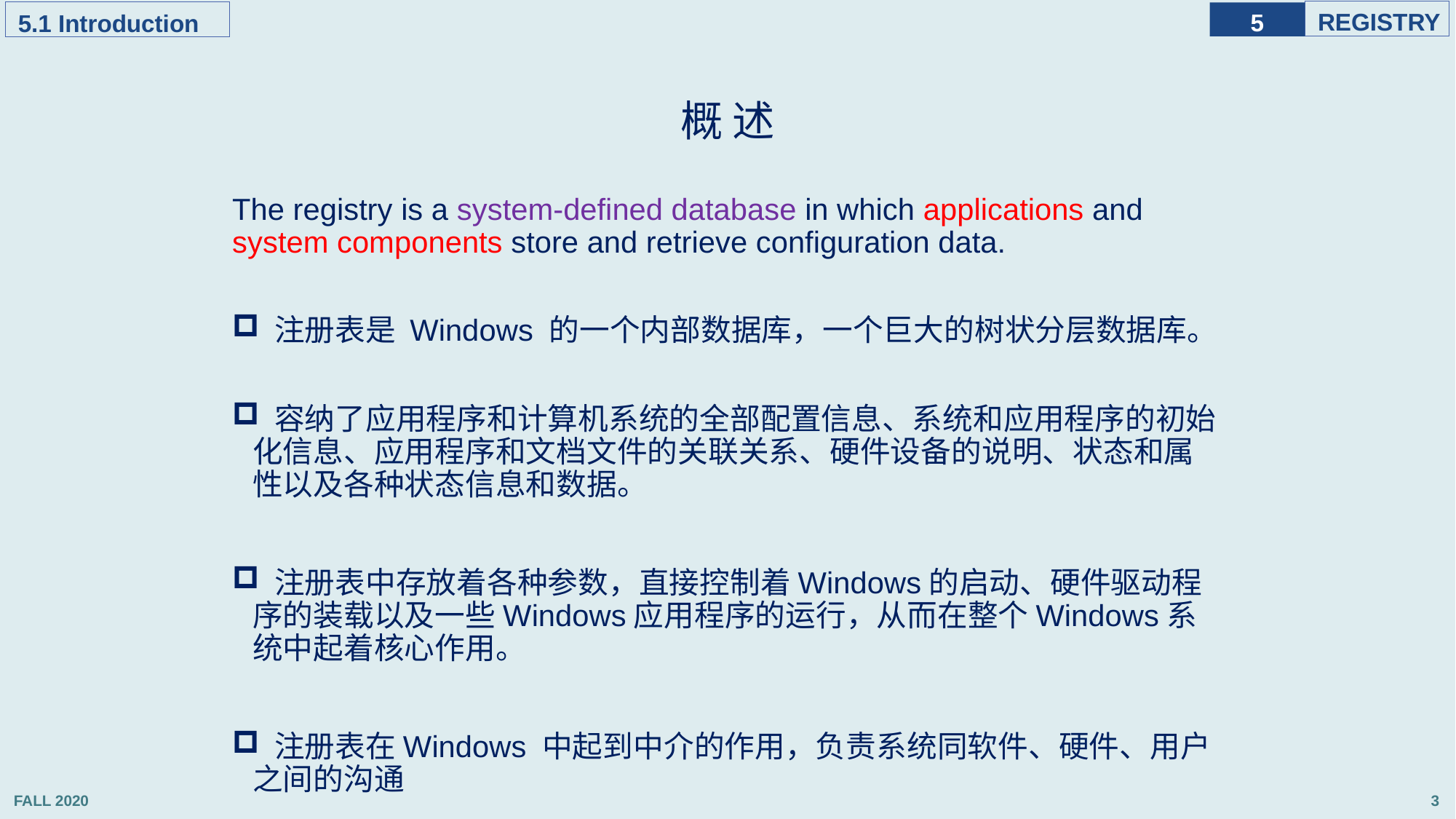

概 述
The registry is a system-defined database in which applications and system components store and retrieve configuration data.

 注册表是 Windows 的一个内部数据库，一个巨大的树状分层数据库。

 容纳了应用程序和计算机系统的全部配置信息、系统和应用程序的初始化信息、应用程序和文档文件的关联关系、硬件设备的说明、状态和属性以及各种状态信息和数据。

 注册表中存放着各种参数，直接控制着Windows的启动、硬件驱动程序的装载以及一些Windows应用程序的运行，从而在整个Windows系统中起着核心作用。

 注册表在Windows 中起到中介的作用，负责系统同软件、硬件、用户之间的沟通